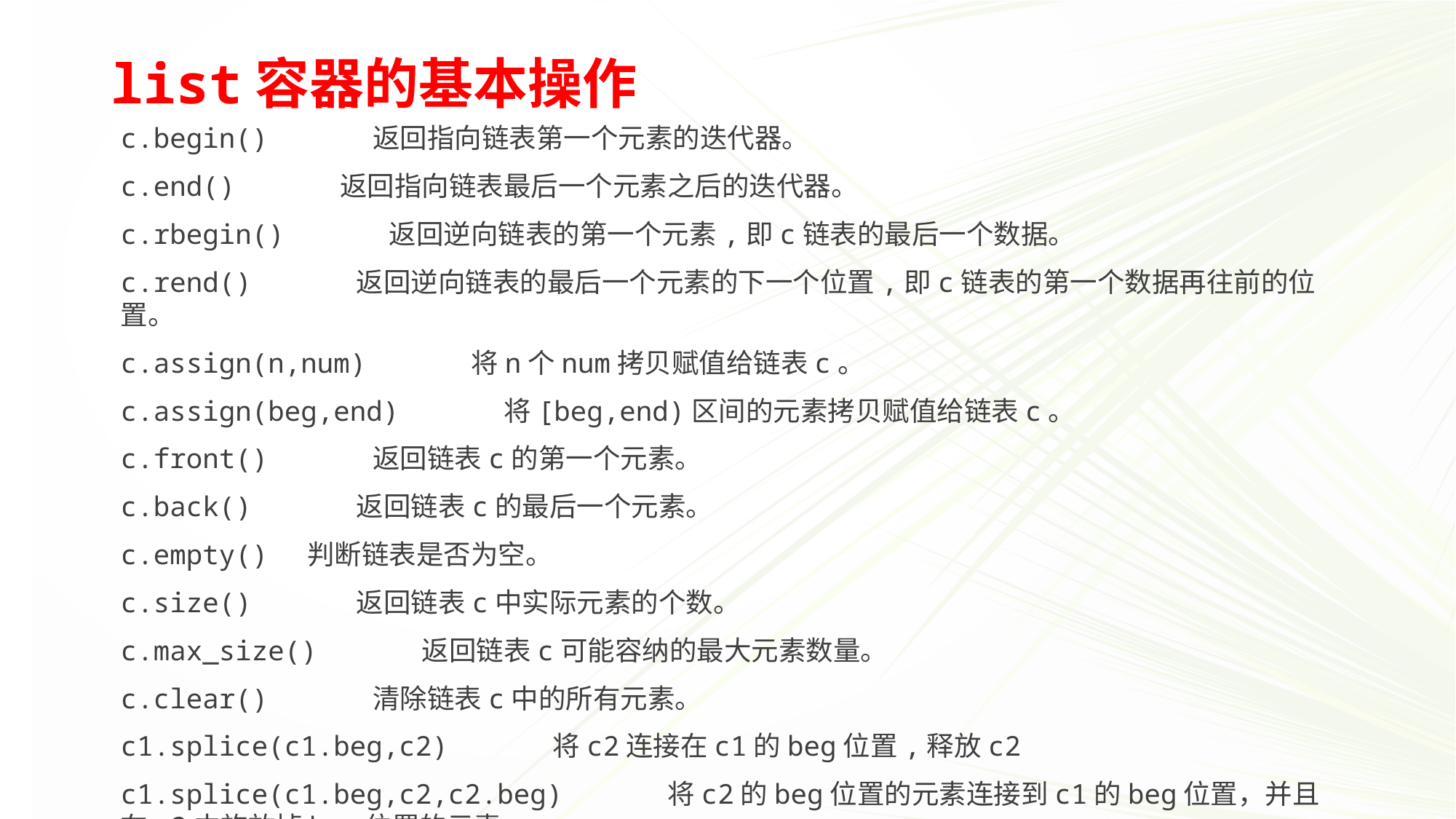

# list容器的基本操作
c.begin()      返回指向链表第一个元素的迭代器。
c.end()      返回指向链表最后一个元素之后的迭代器。
c.rbegin()      返回逆向链表的第一个元素,即c链表的最后一个数据。
c.rend()      返回逆向链表的最后一个元素的下一个位置,即c链表的第一个数据再往前的位置。
c.assign(n,num)      将n个num拷贝赋值给链表c。
c.assign(beg,end)      将[beg,end)区间的元素拷贝赋值给链表c。
c.front()      返回链表c的第一个元素。
c.back()      返回链表c的最后一个元素。
c.empty()  判断链表是否为空。
c.size()      返回链表c中实际元素的个数。
c.max_size()      返回链表c可能容纳的最大元素数量。
c.clear()      清除链表c中的所有元素。
c1.splice(c1.beg,c2)      将c2连接在c1的beg位置,释放c2
c1.splice(c1.beg,c2,c2.beg)      将c2的beg位置的元素连接到c1的beg位置，并且在c2中施放掉beg位置的元素